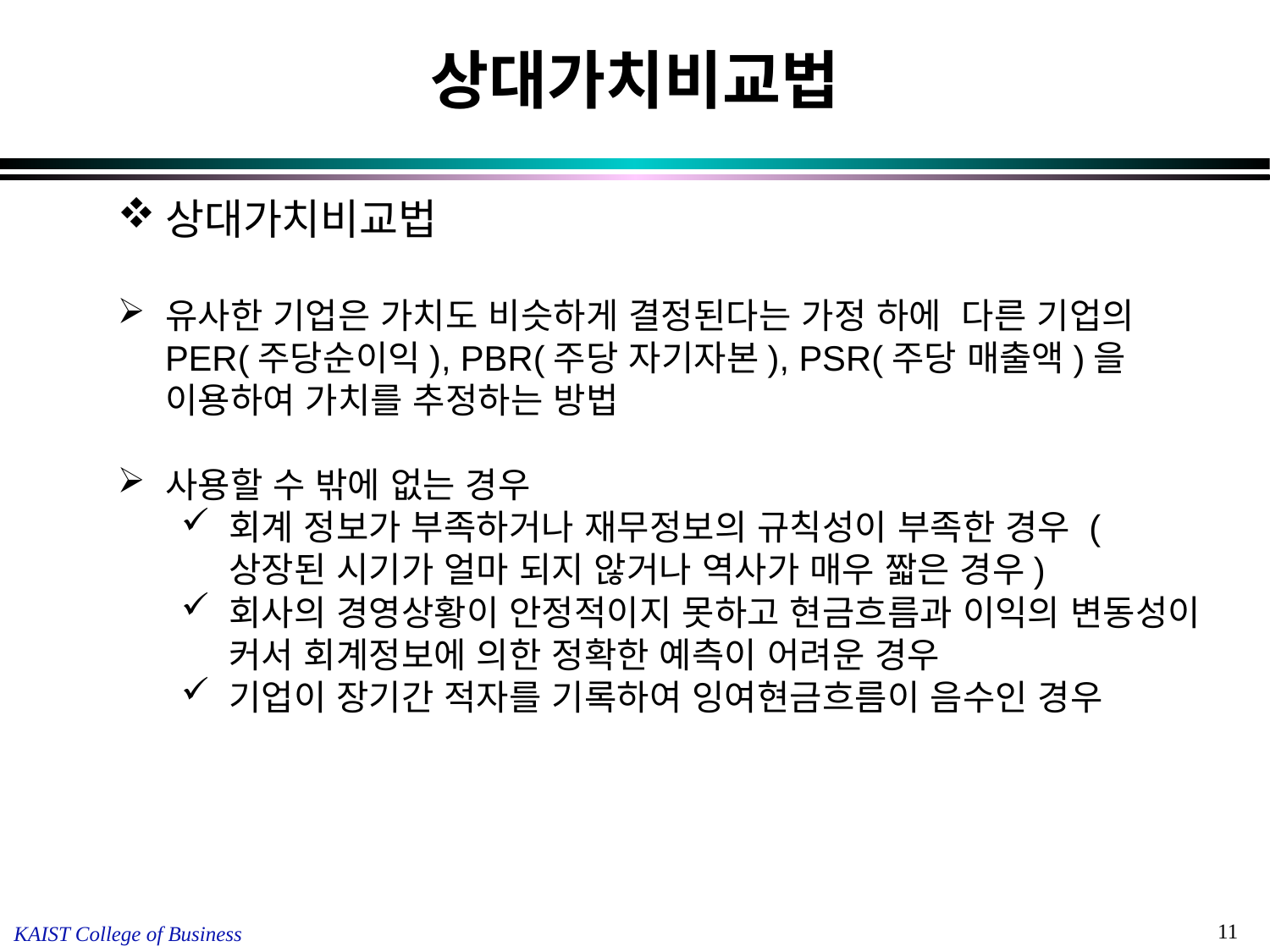

상대가치비교법
상대가치비교법

유사한 기업은 가치도 비슷하게 결정된다는 가정 하에  다른 기업의 PER(주당순이익), PBR(주당 자기자본), PSR(주당 매출액)을 이용하여 가치를 추정하는 방법

사용할 수 밖에 없는 경우
회계 정보가 부족하거나 재무정보의 규칙성이 부족한 경우 (상장된 시기가 얼마 되지 않거나 역사가 매우 짧은 경우)
회사의 경영상황이 안정적이지 못하고 현금흐름과 이익의 변동성이 커서 회계정보에 의한 정확한 예측이 어려운 경우
기업이 장기간 적자를 기록하여 잉여현금흐름이 음수인 경우